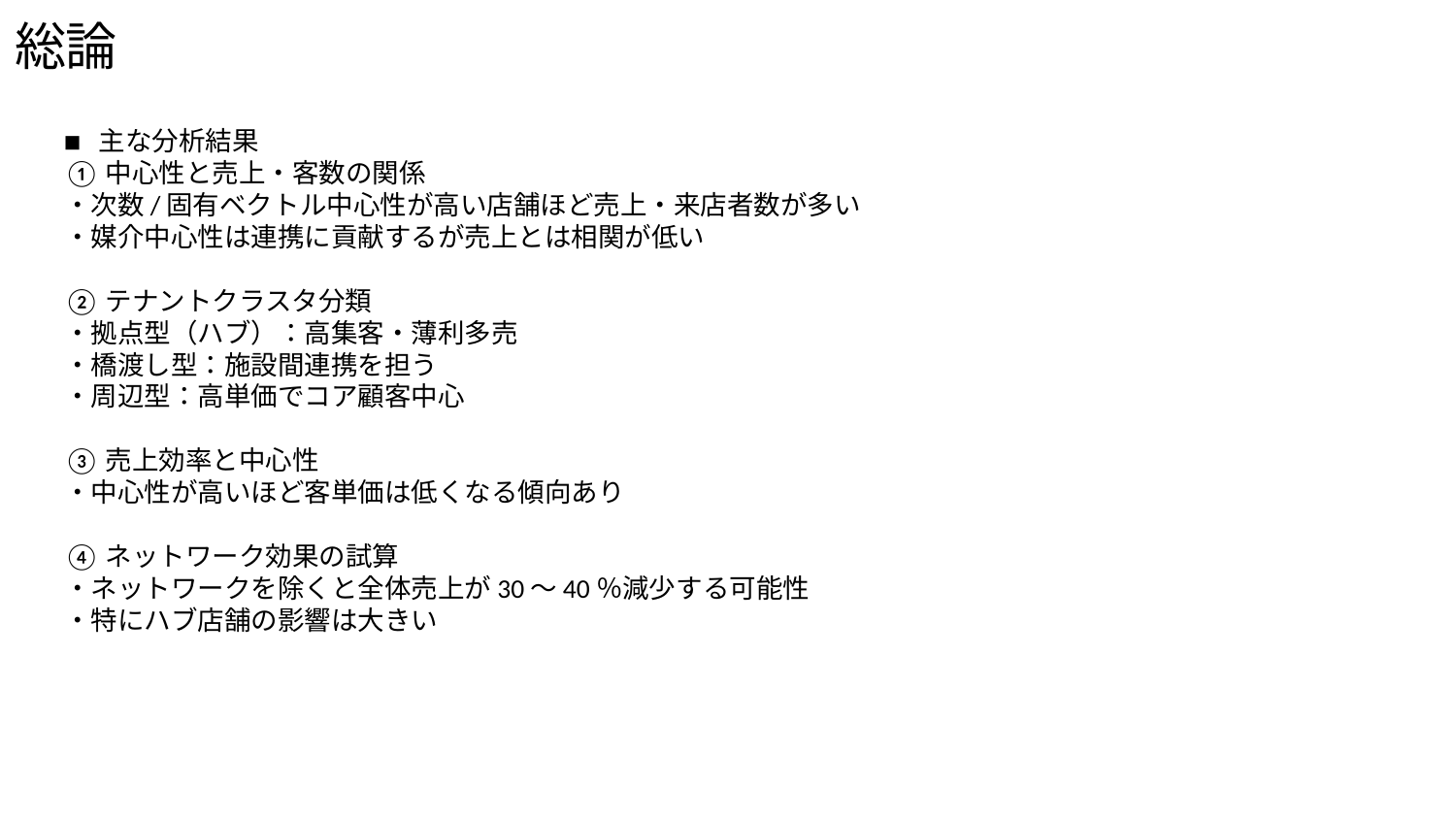

# 総論
◼️  主な分析結果
① 中心性と売上・客数の関係
・次数/固有ベクトル中心性が高い店舗ほど売上・来店者数が多い
・媒介中心性は連携に貢献するが売上とは相関が低い
② テナントクラスタ分類
・拠点型（ハブ）：高集客・薄利多売
・橋渡し型：施設間連携を担う
・周辺型：高単価でコア顧客中心
③ 売上効率と中心性
・中心性が高いほど客単価は低くなる傾向あり
④ ネットワーク効果の試算
・ネットワークを除くと全体売上が30〜40％減少する可能性
・特にハブ店舗の影響は大きい